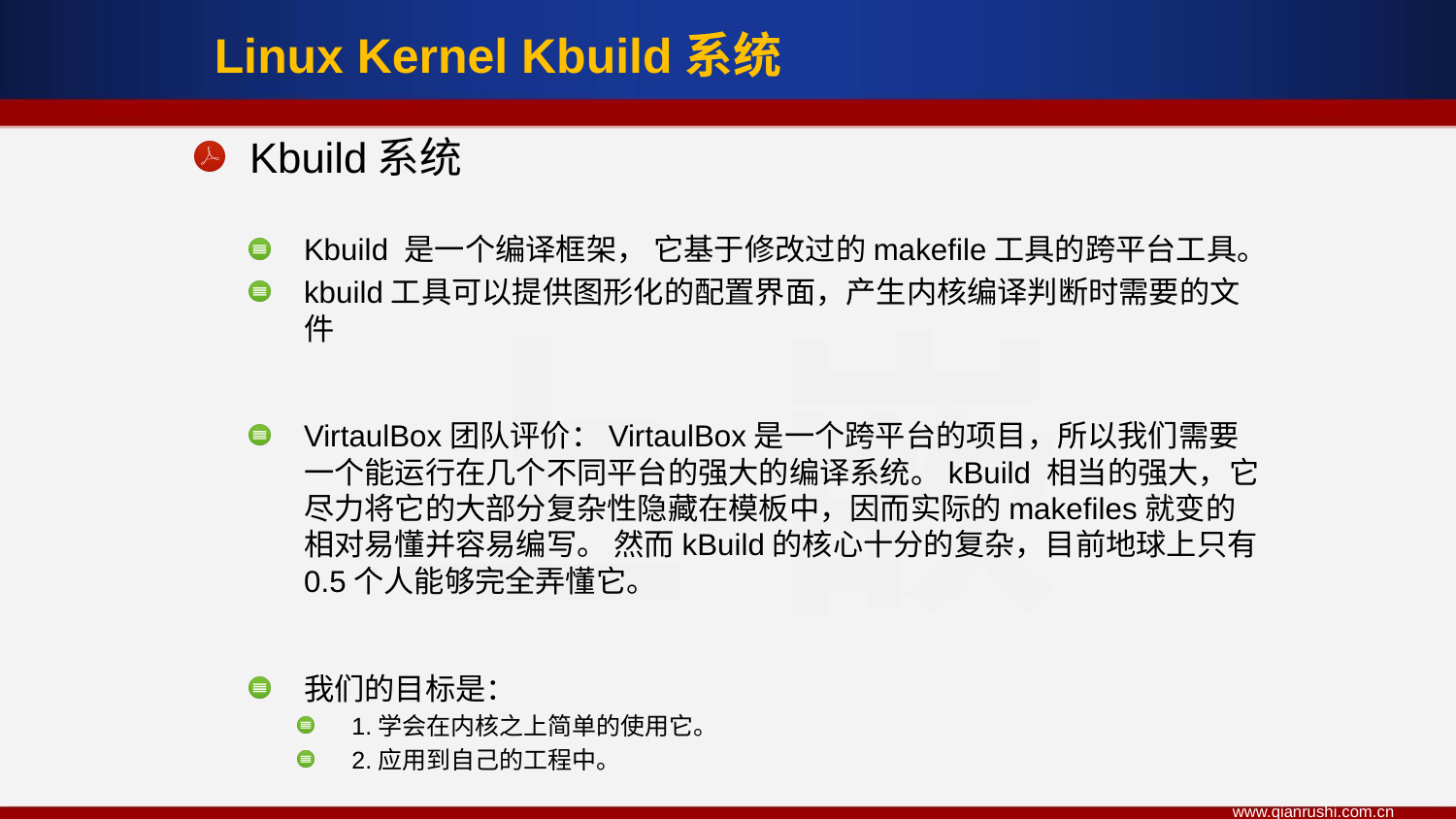

Linux Kernel Kbuild系统
Kbuild系统

Kbuild 是一个编译框架， 它基于修改过的makefile工具的跨平台工具。
kbuild工具可以提供图形化的配置界面，产生内核编译判断时需要的文件

VirtaulBox团队评价：VirtaulBox是一个跨平台的项目，所以我们需要一个能运行在几个不同平台的强大的编译系统。kBuild 相当的强大，它尽力将它的大部分复杂性隐藏在模板中，因而实际的makefiles就变的相对易懂并容易编写。 然而kBuild的核心十分的复杂，目前地球上只有0.5个人能够完全弄懂它。

我们的目标是：
1.学会在内核之上简单的使用它。
2.应用到自己的工程中。